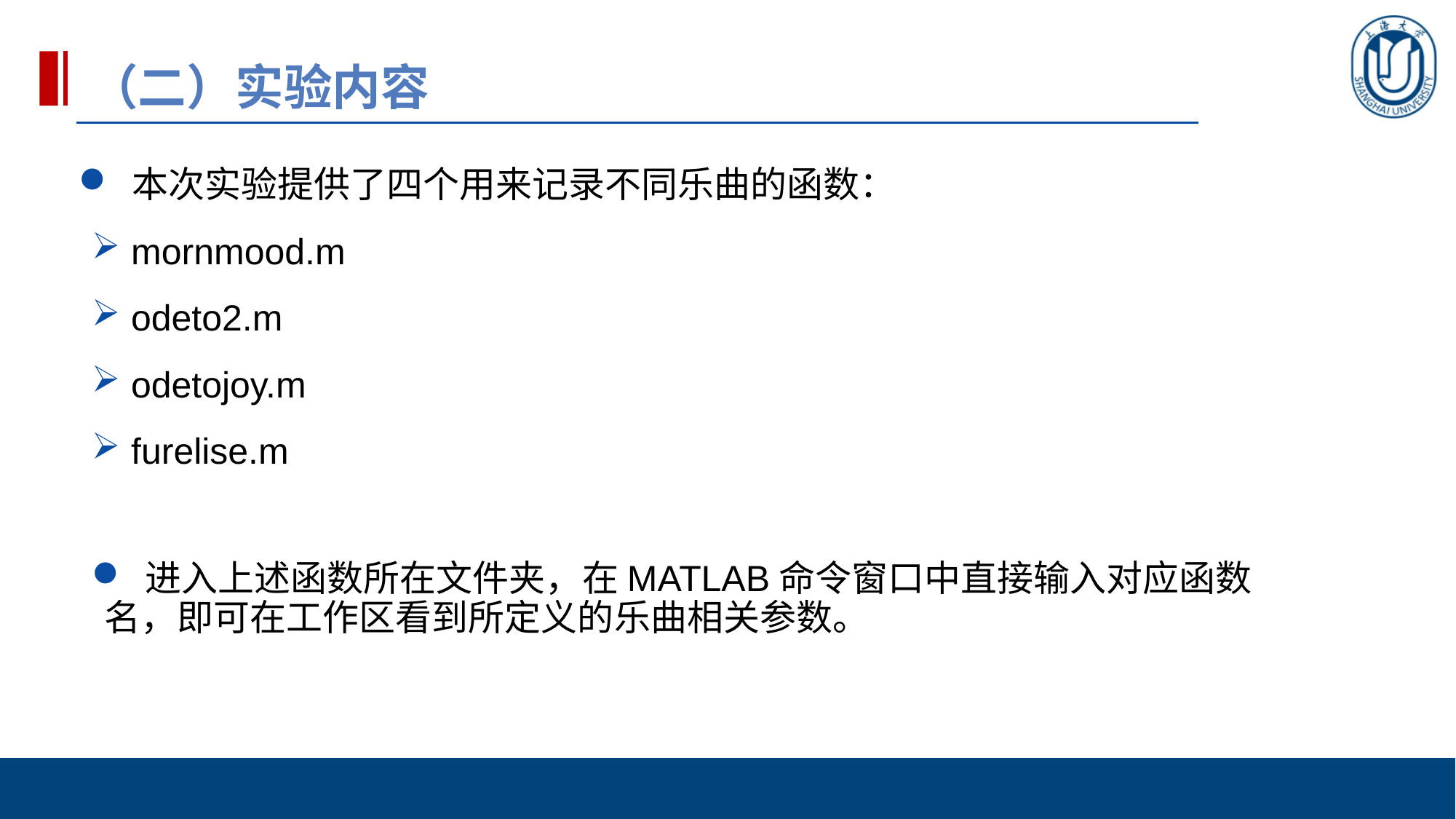

# （二）实验内容
 本次实验提供了四个用来记录不同乐曲的函数：
 mornmood.m
 odeto2.m
 odetojoy.m
 furelise.m

 进入上述函数所在文件夹，在MATLAB命令窗口中直接输入对应函数名，即可在工作区看到所定义的乐曲相关参数。